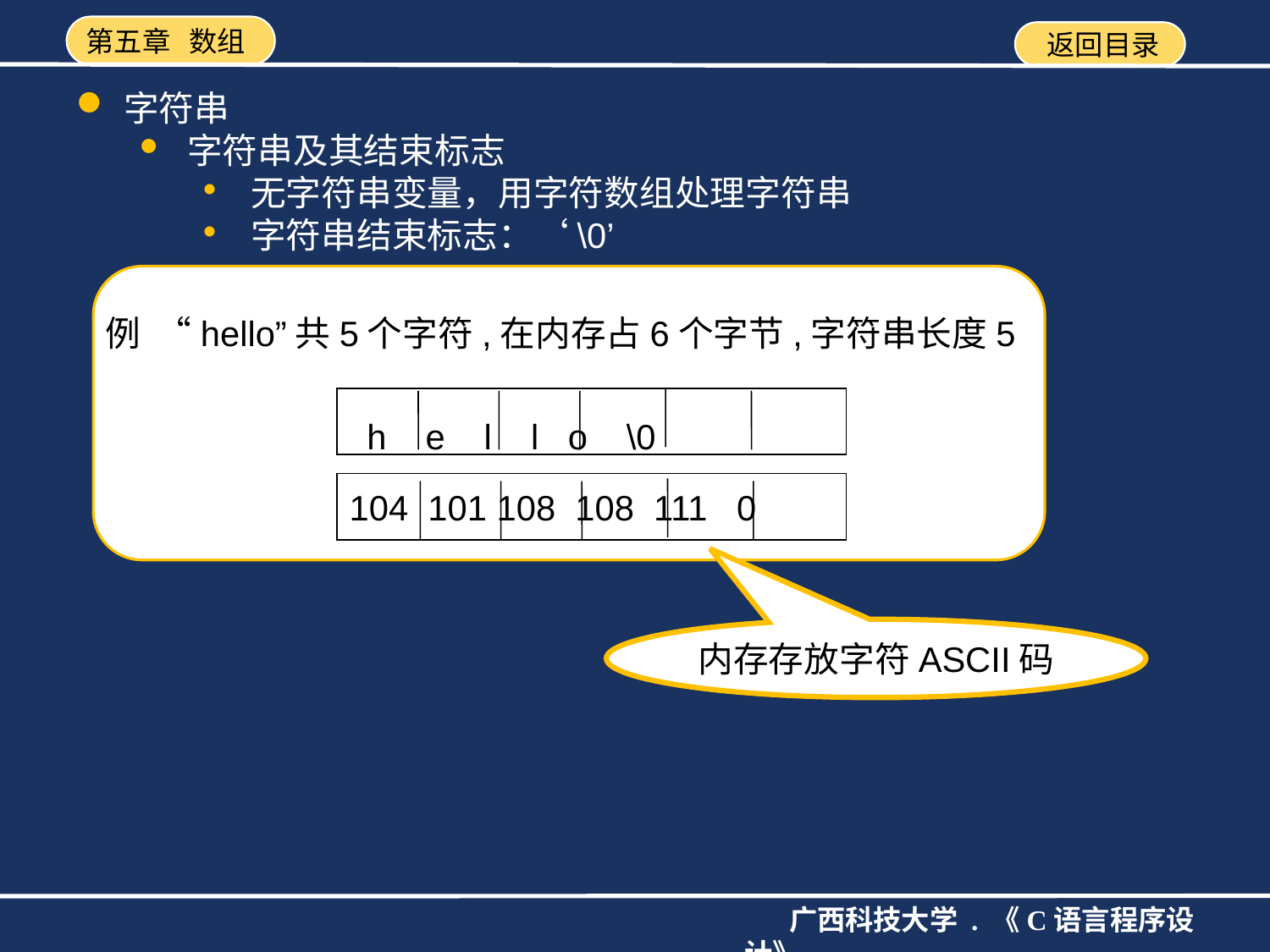

字符串
字符串及其结束标志
无字符串变量，用字符数组处理字符串
字符串结束标志：‘\0’

例  “hello”共5个字符,在内存占6个字节,字符串长度5
 h    e    l    l   o    \0

104  101 108  108  111   0

内存存放字符ASCII码